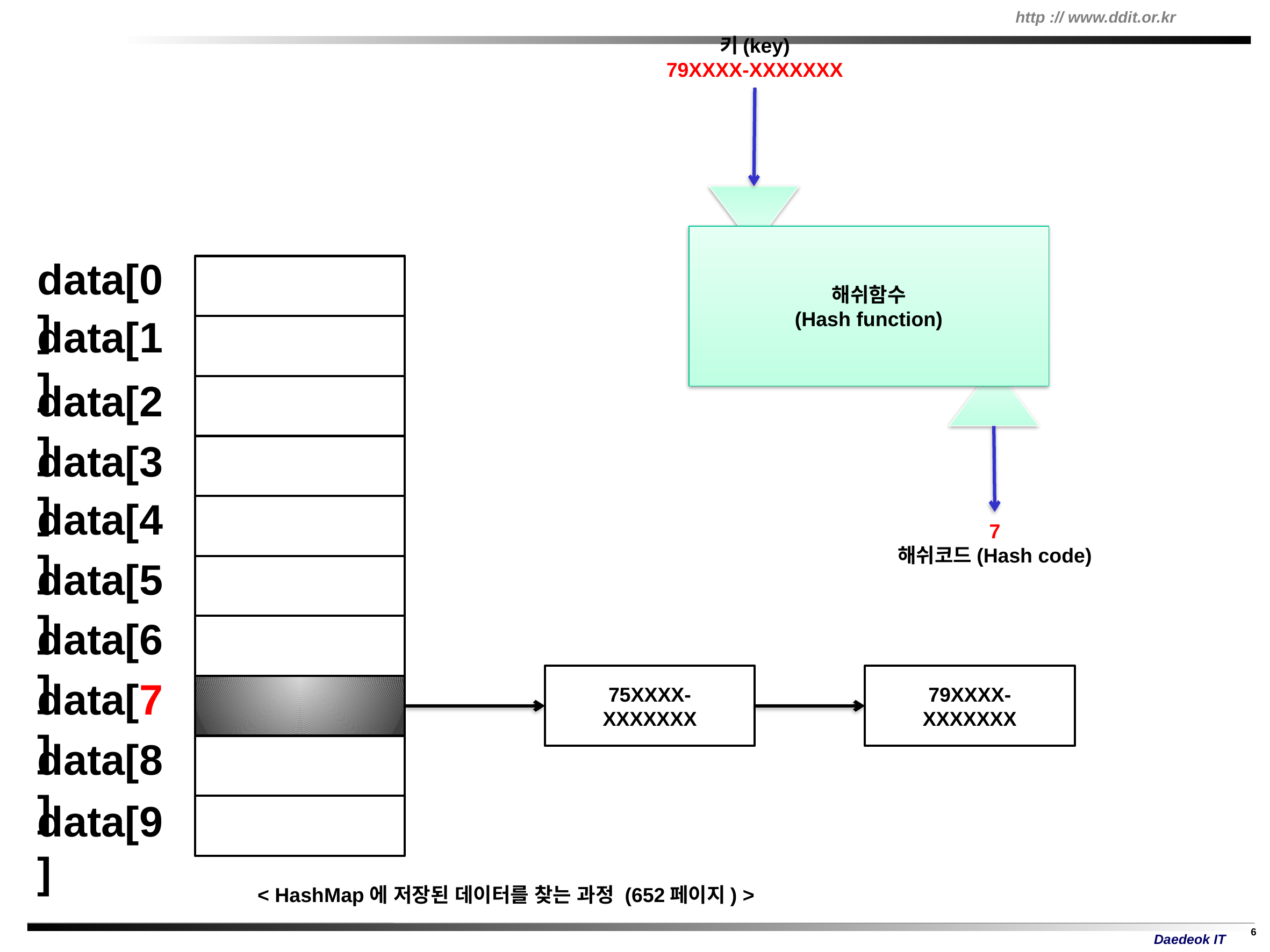

키(key)
79XXXX-XXXXXXX

해쉬함수
(Hash function)
data[0]

data[1]

data[2]

data[3]

data[4]

7
해쉬코드(Hash code)
data[5]

data[6]

data[7]
75XXXX-
XXXXXXX
79XXXX-
XXXXXXX

data[8]

data[9]

< HashMap에 저장된 데이터를 찾는 과정 (652페이지) >